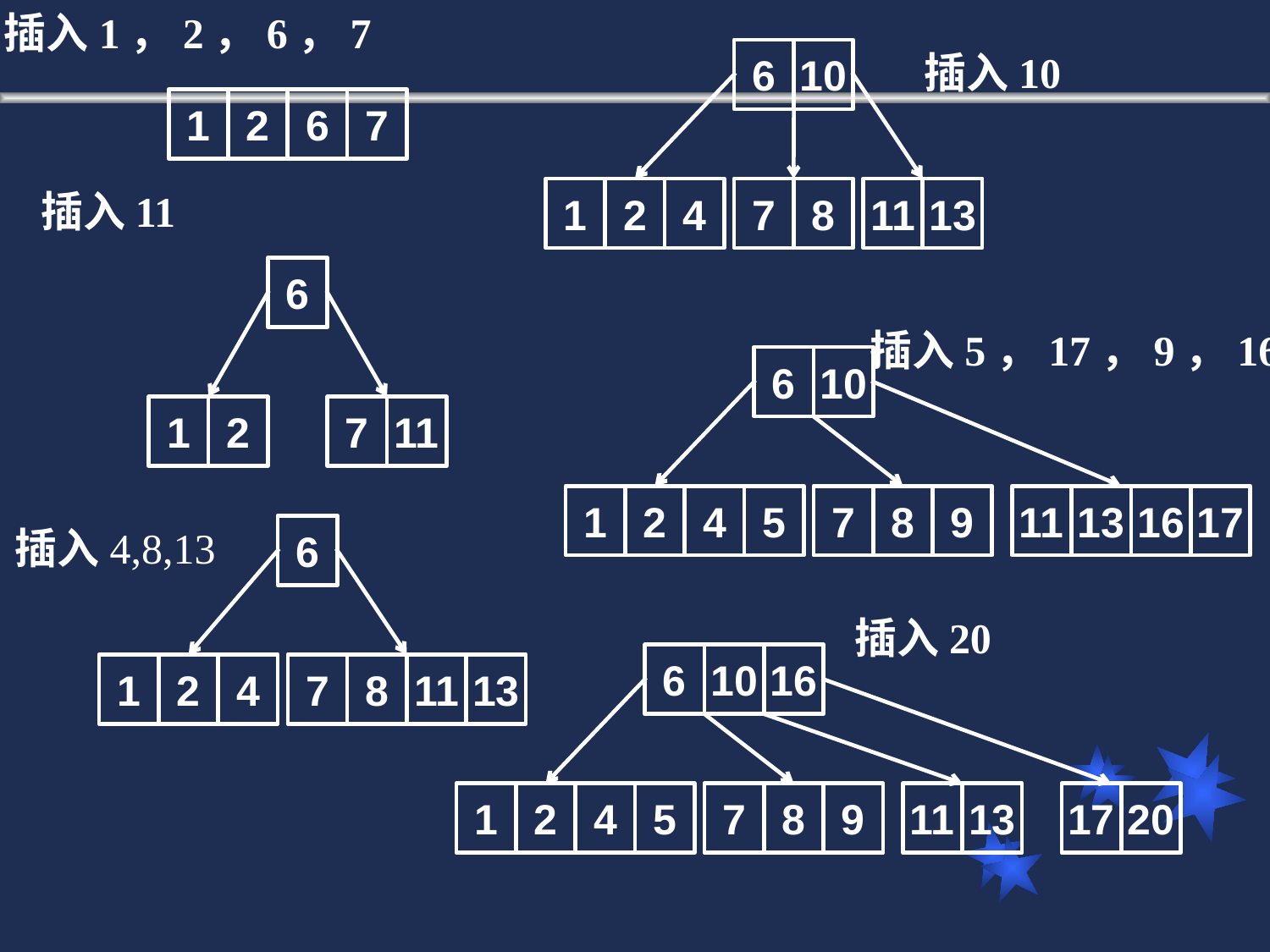

插入1，2，6，7
6
10
1
2
4
7
8
11
13
插入10
1
2
6
7
插入11
6
1
2
7
11
插入5，17，9，16
6
10
1
2
4
5
7
8
9
11
13
16
17
插入4,8,13
6
1
2
4
7
8
11
13
插入20
6
10
16
1
2
4
5
7
8
9
11
13
17
20